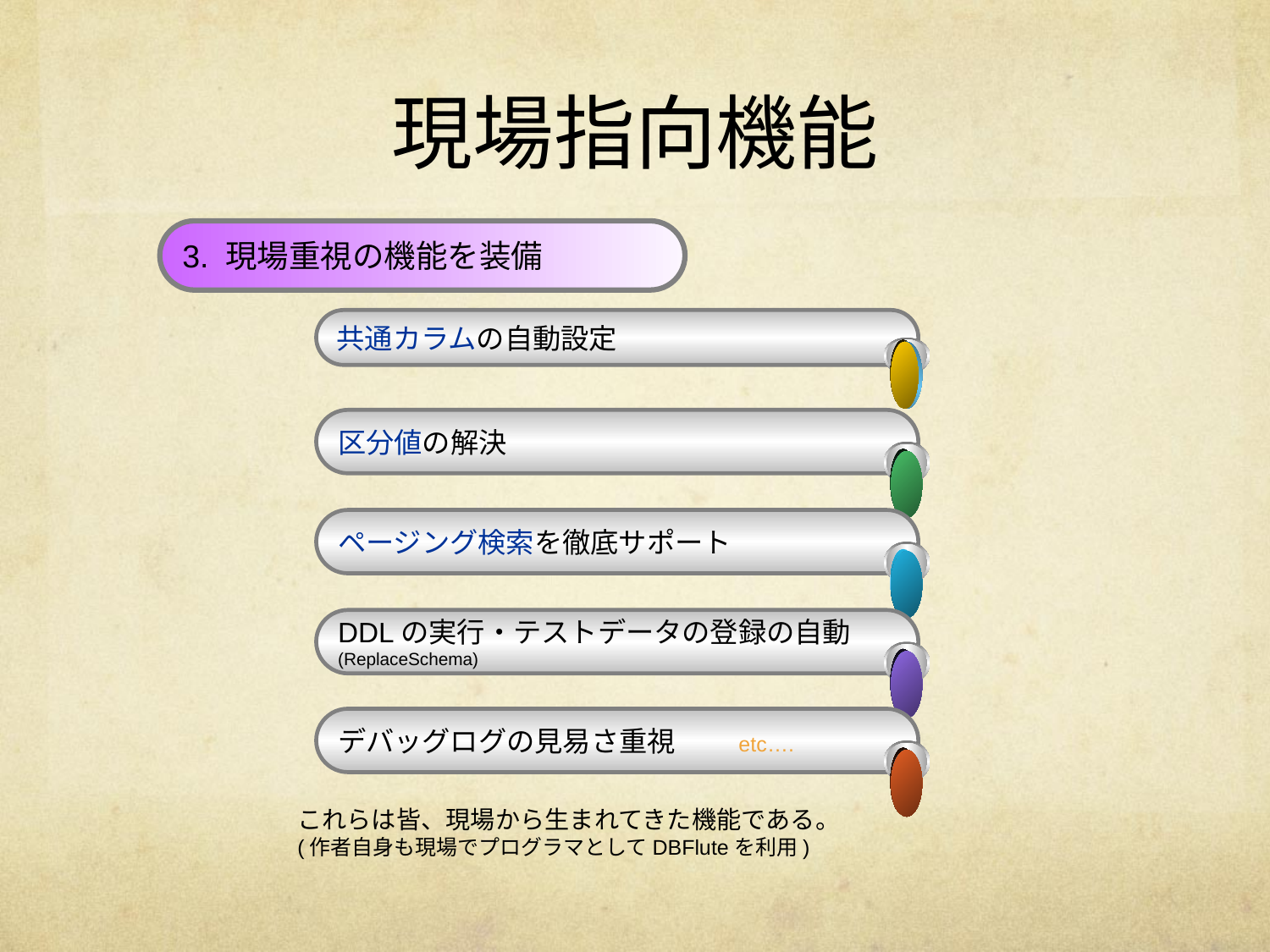

# 現場指向機能
3. 現場重視の機能を装備
共通カラムの自動設定

区分値の解決

ページング検索を徹底サポート

DDLの実行・テストデータの登録の自動
(ReplaceSchema)

デバッグログの見易さ重視　　etc….

これらは皆、現場から生まれてきた機能である。
(作者自身も現場でプログラマとしてDBFluteを利用)